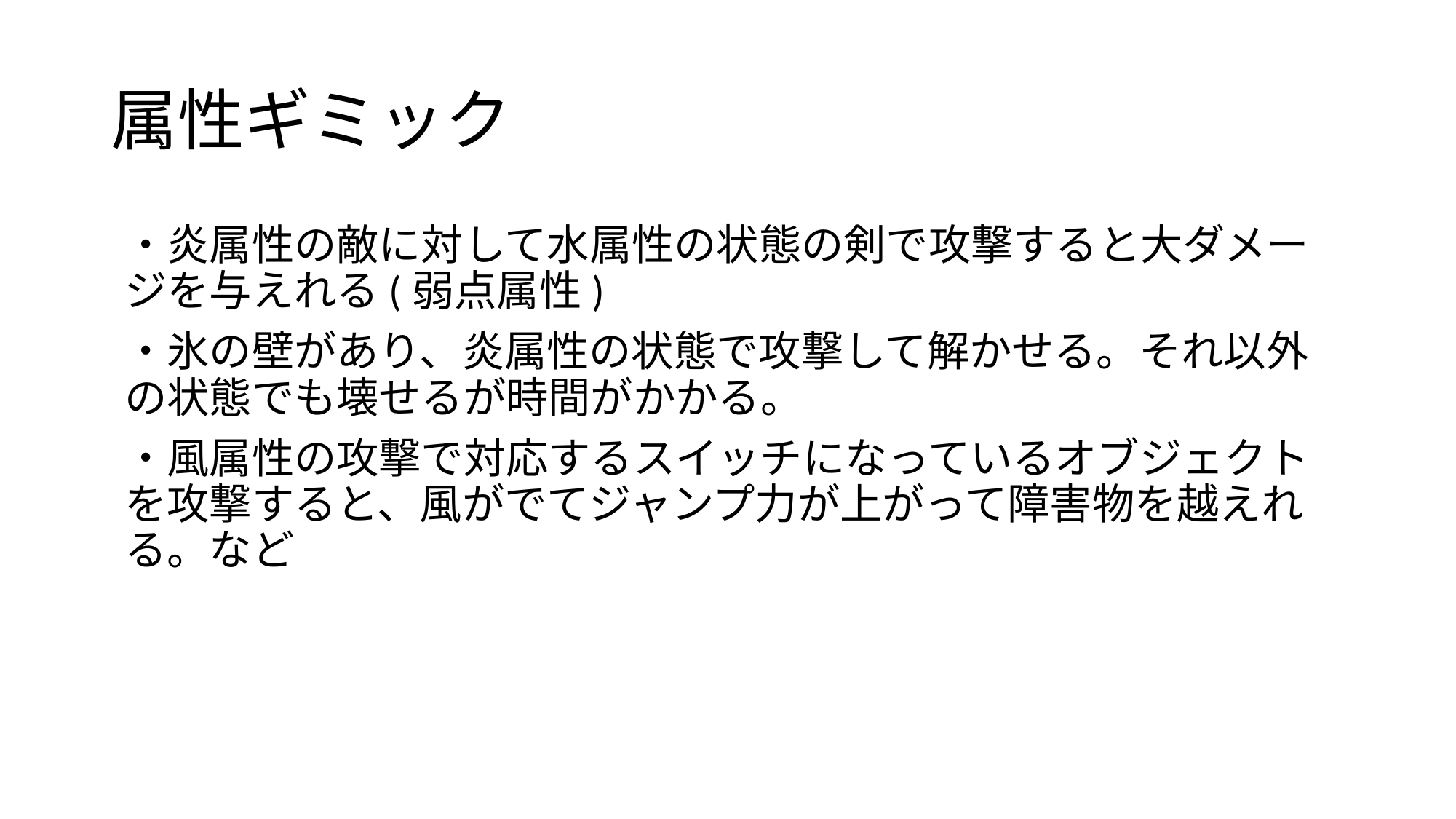

# 属性ギミック
・炎属性の敵に対して水属性の状態の剣で攻撃すると大ダメージを与えれる(弱点属性)
・氷の壁があり、炎属性の状態で攻撃して解かせる。それ以外の状態でも壊せるが時間がかかる。
・風属性の攻撃で対応するスイッチになっているオブジェクトを攻撃すると、風がでてジャンプ力が上がって障害物を越えれる。など